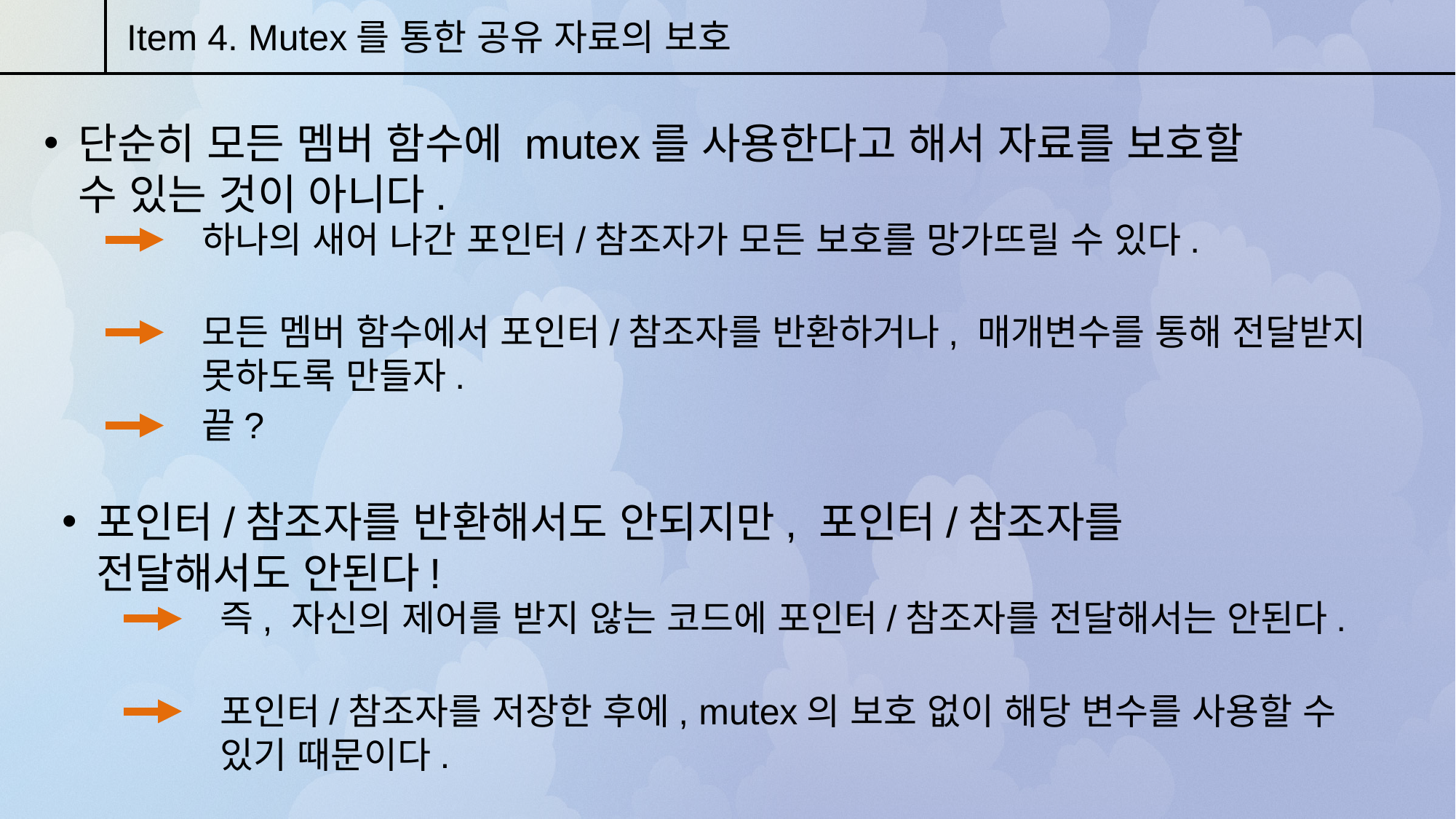

Item 4. Mutex를 통한 공유 자료의 보호
단순히 모든 멤버 함수에 mutex를 사용한다고 해서 자료를 보호할 수 있는 것이 아니다.
하나의 새어 나간 포인터/참조자가 모든 보호를 망가뜨릴 수 있다.
모든 멤버 함수에서 포인터/참조자를 반환하거나, 매개변수를 통해 전달받지 못하도록 만들자.
끝?
포인터/참조자를 반환해서도 안되지만, 포인터/참조자를 전달해서도 안된다!
즉, 자신의 제어를 받지 않는 코드에 포인터/참조자를 전달해서는 안된다.
포인터/참조자를 저장한 후에, mutex의 보호 없이 해당 변수를 사용할 수 있기 때문이다.